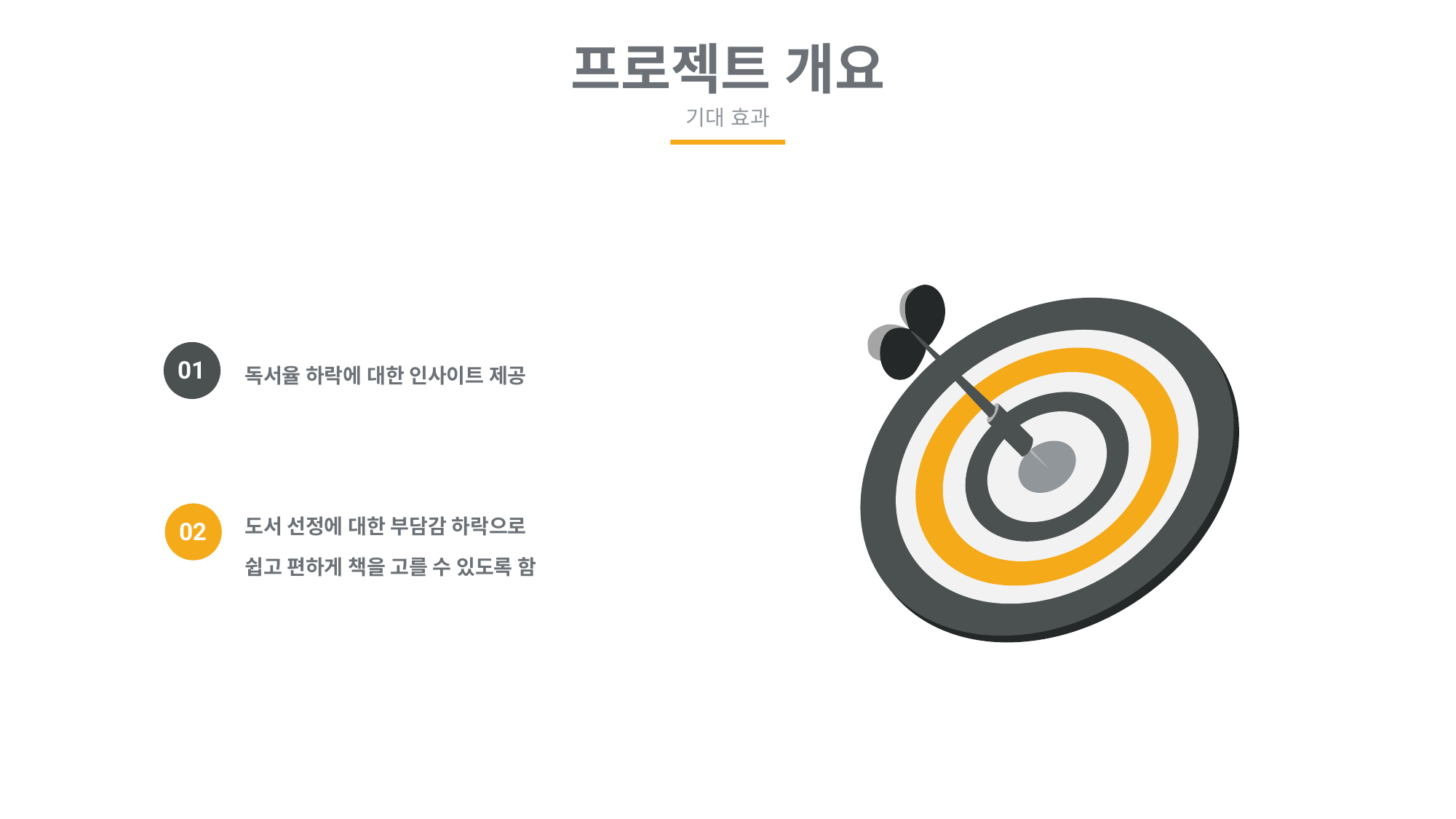

프로젝트 개요
기대 효과

독서율 하락에 대한 인사이트 제공
01
도서 선정에 대한 부담감 하락으로
쉽고 편하게 책을 고를 수 있도록 함

02